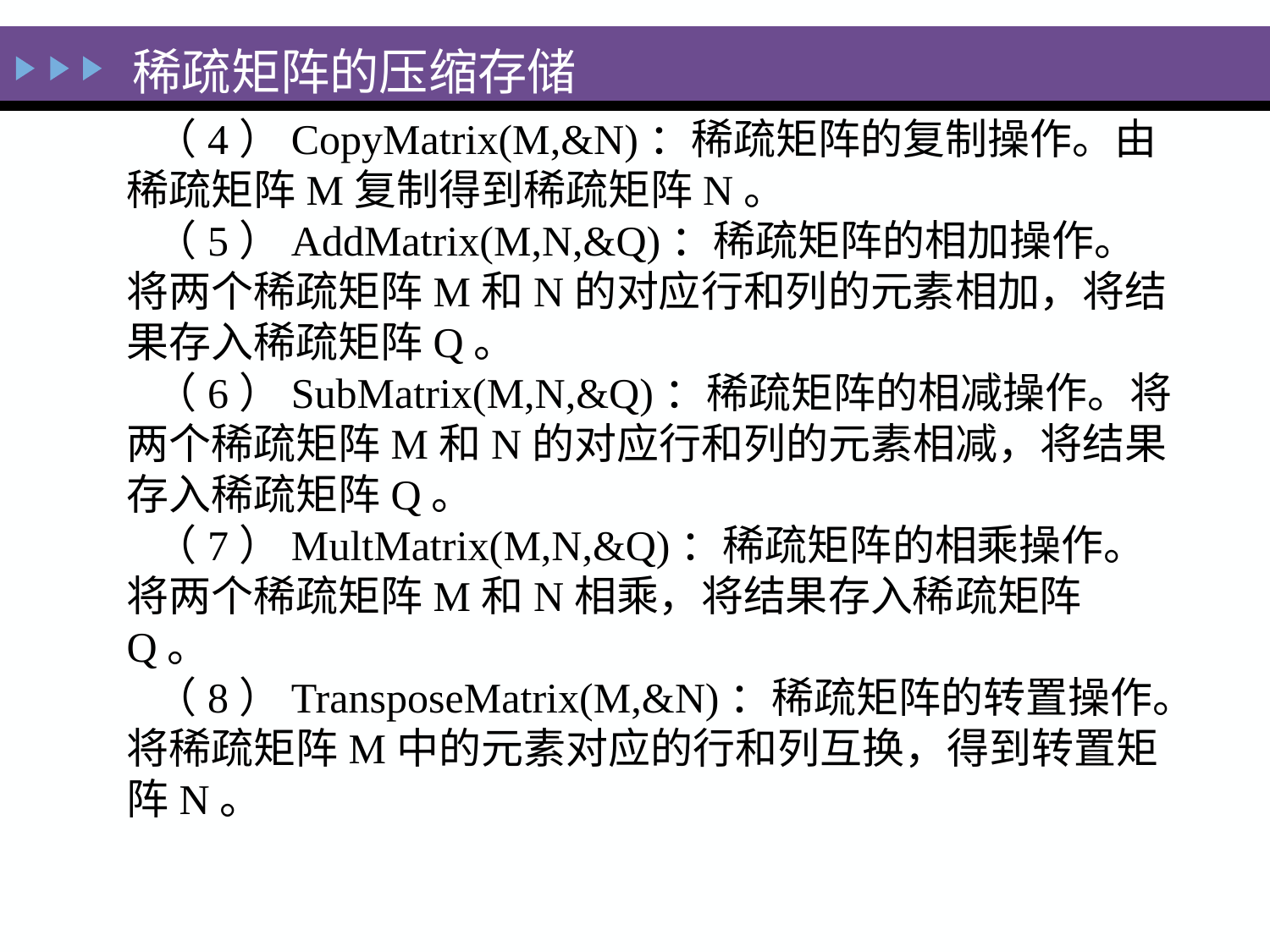

# 稀疏矩阵的压缩存储
      （4）CopyMatrix(M,&N)：稀疏矩阵的复制操作。由稀疏矩阵M复制得到稀疏矩阵N。
      （5）AddMatrix(M,N,&Q)：稀疏矩阵的相加操作。将两个稀疏矩阵M和N的对应行和列的元素相加，将结果存入稀疏矩阵Q。
      （6）SubMatrix(M,N,&Q)：稀疏矩阵的相减操作。将两个稀疏矩阵M和N的对应行和列的元素相减，将结果存入稀疏矩阵Q。
      （7）MultMatrix(M,N,&Q)：稀疏矩阵的相乘操作。将两个稀疏矩阵M和N相乘，将结果存入稀疏矩阵Q。
      （8）TransposeMatrix(M,&N)：稀疏矩阵的转置操作。将稀疏矩阵M中的元素对应的行和列互换，得到转置矩阵N。